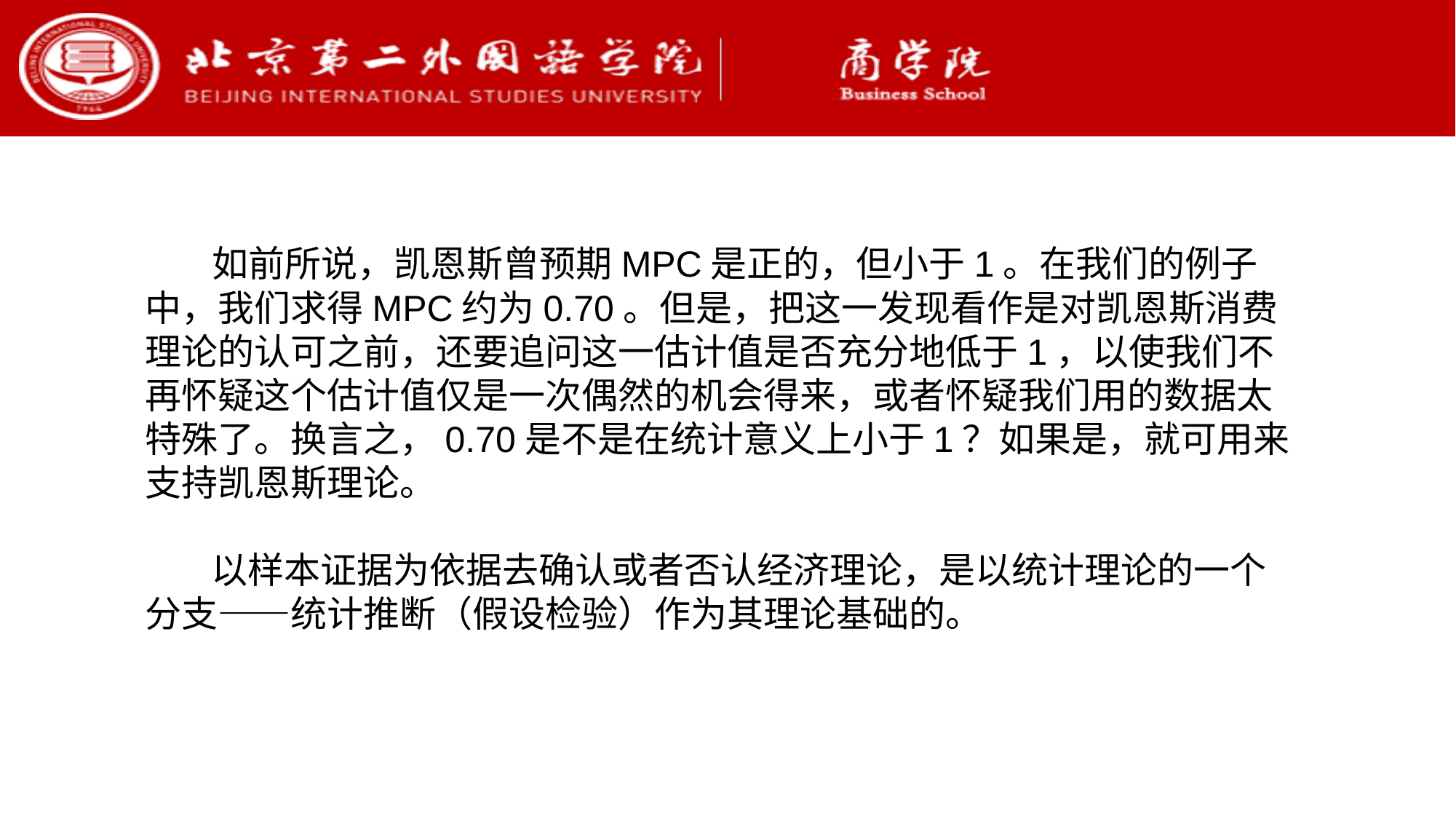

如前所说，凯恩斯曾预期MPC是正的，但小于1。在我们的例子中，我们求得MPC约为0.70。但是，把这一发现看作是对凯恩斯消费理论的认可之前，还要追问这一估计值是否充分地低于1，以使我们不再怀疑这个估计值仅是一次偶然的机会得来，或者怀疑我们用的数据太特殊了。换言之，0.70是不是在统计意义上小于1？如果是，就可用来支持凯恩斯理论。

       以样本证据为依据去确认或者否认经济理论，是以统计理论的一个分支——统计推断（假设检验）作为其理论基础的。